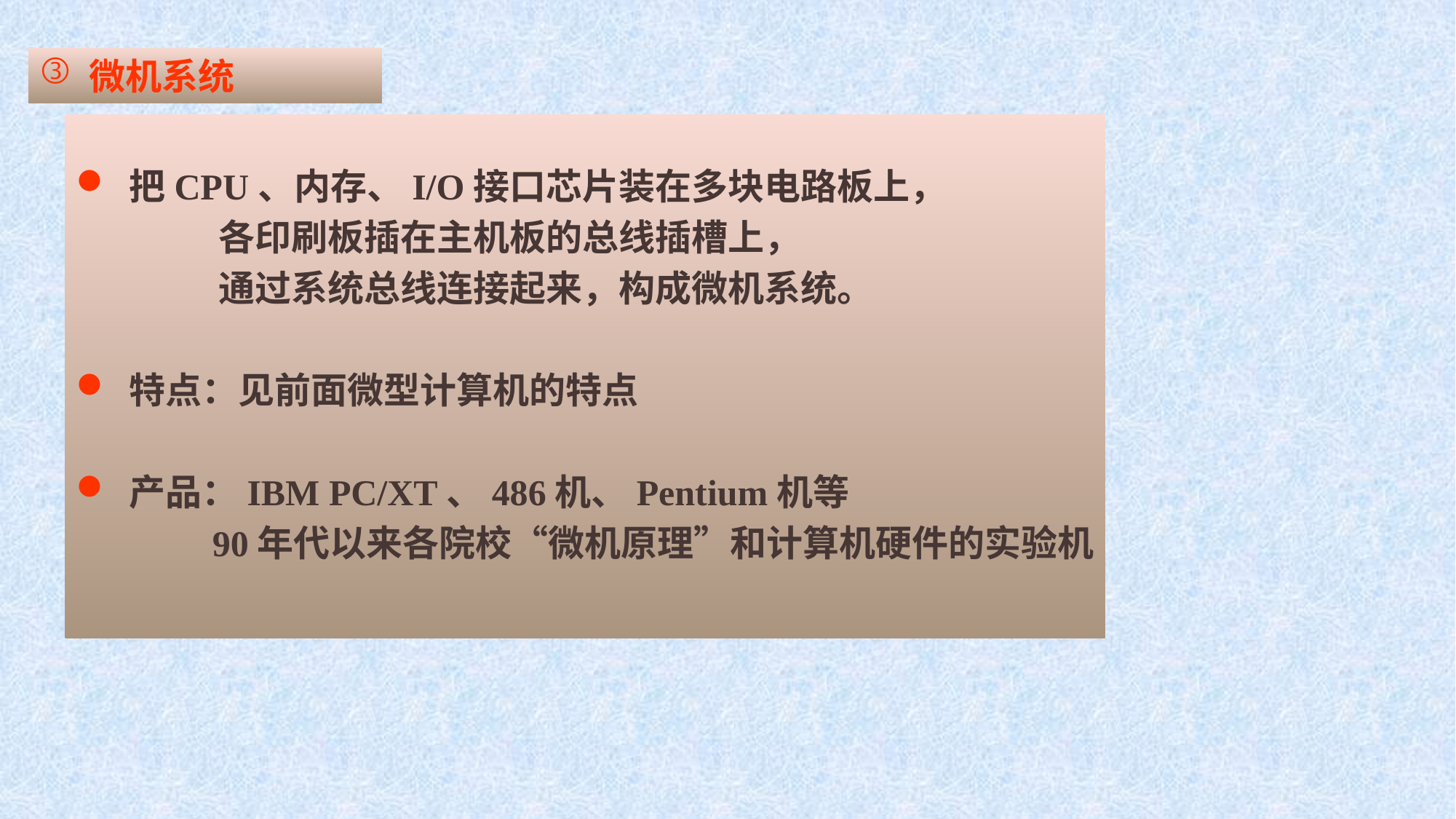

微机系统

 把CPU、内存、I/O接口芯片装在多块电路板上，
   各印刷板插在主机板的总线插槽上，
   通过系统总线连接起来，构成微机系统。

 特点：见前面微型计算机的特点

 产品：IBM PC/XT、486机、Pentium机等
   90年代以来各院校“微机原理”和计算机硬件的实验机